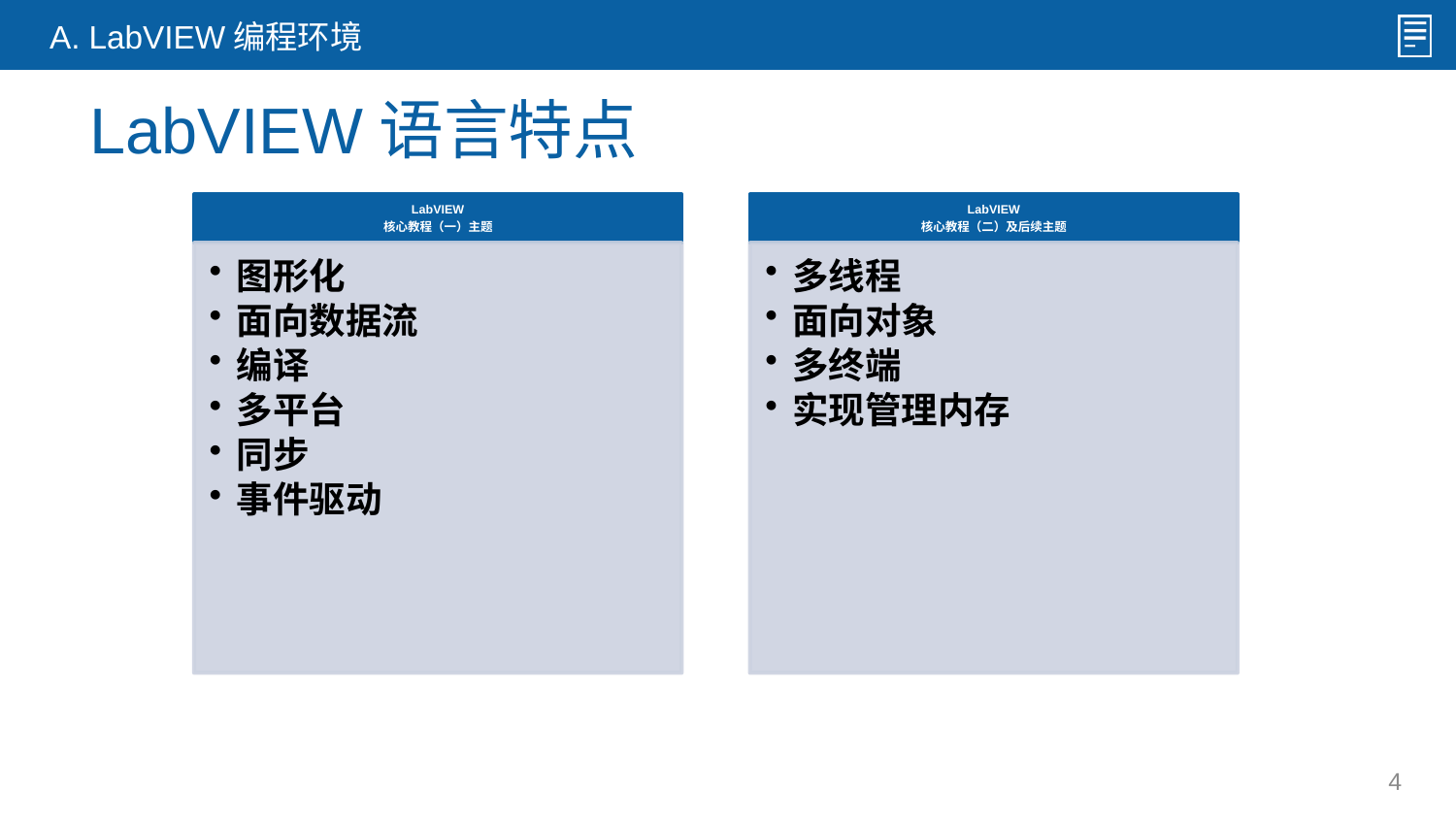

A. LabVIEW编程环境
LabVIEW语言特点
LabVIEW
核心教程（一）主题
图形化
面向数据流
编译
多平台
同步
事件驱动
LabVIEW
核心教程（二）及后续主题
多线程
面向对象
多终端
实现管理内存
4